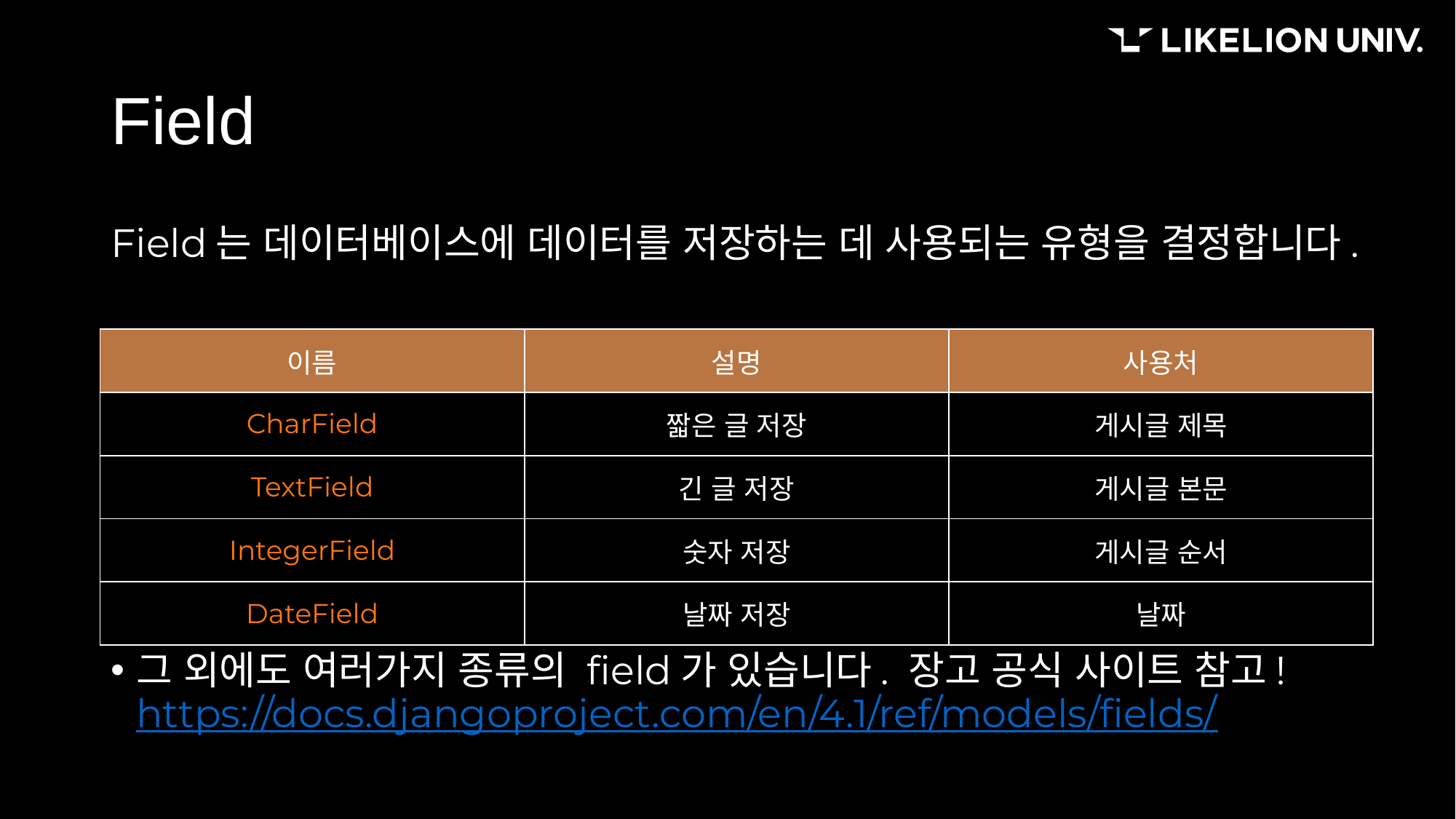

# Field
Field는 데이터베이스에 데이터를 저장하는 데 사용되는 유형을 결정합니다.

그 외에도 여러가지 종류의 field가 있습니다. 장고 공식 사이트 참고! https://docs.djangoproject.com/en/4.1/ref/models/fields/

| 이름 | 설명 | 사용처 |
| --- | --- | --- |
| CharField | 짧은 글 저장 | 게시글 제목 |
| TextField | 긴 글 저장 | 게시글 본문 |
| IntegerField | 숫자 저장 | 게시글 순서 |
| DateField | 날짜 저장 | 날짜 |